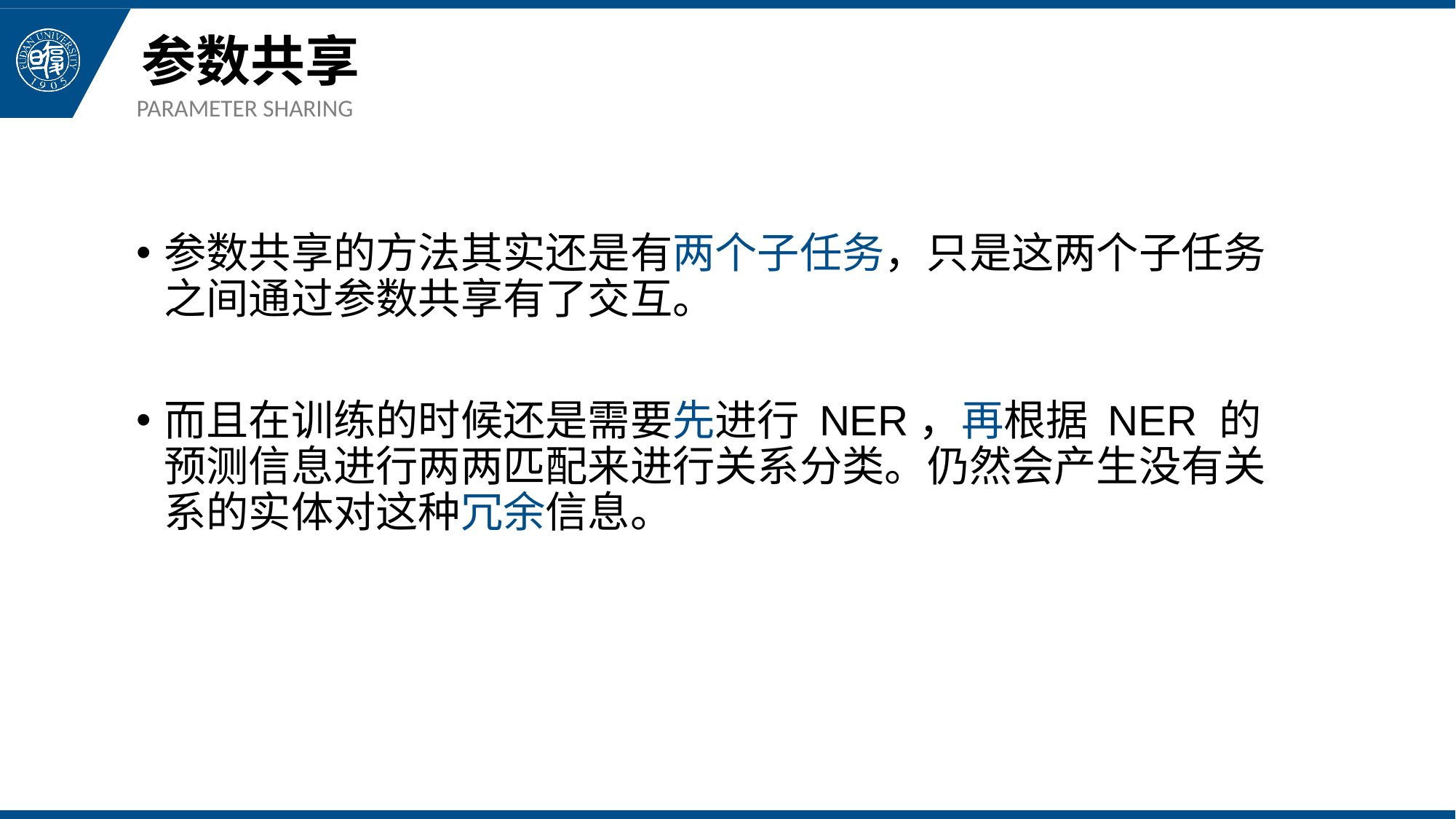

# 参数共享
PARAMETER SHARING
参数共享的方法其实还是有两个子任务，只是这两个子任务之间通过参数共享有了交互。

而且在训练的时候还是需要先进行 NER，再根据 NER 的预测信息进行两两匹配来进行关系分类。仍然会产生没有关系的实体对这种冗余信息。